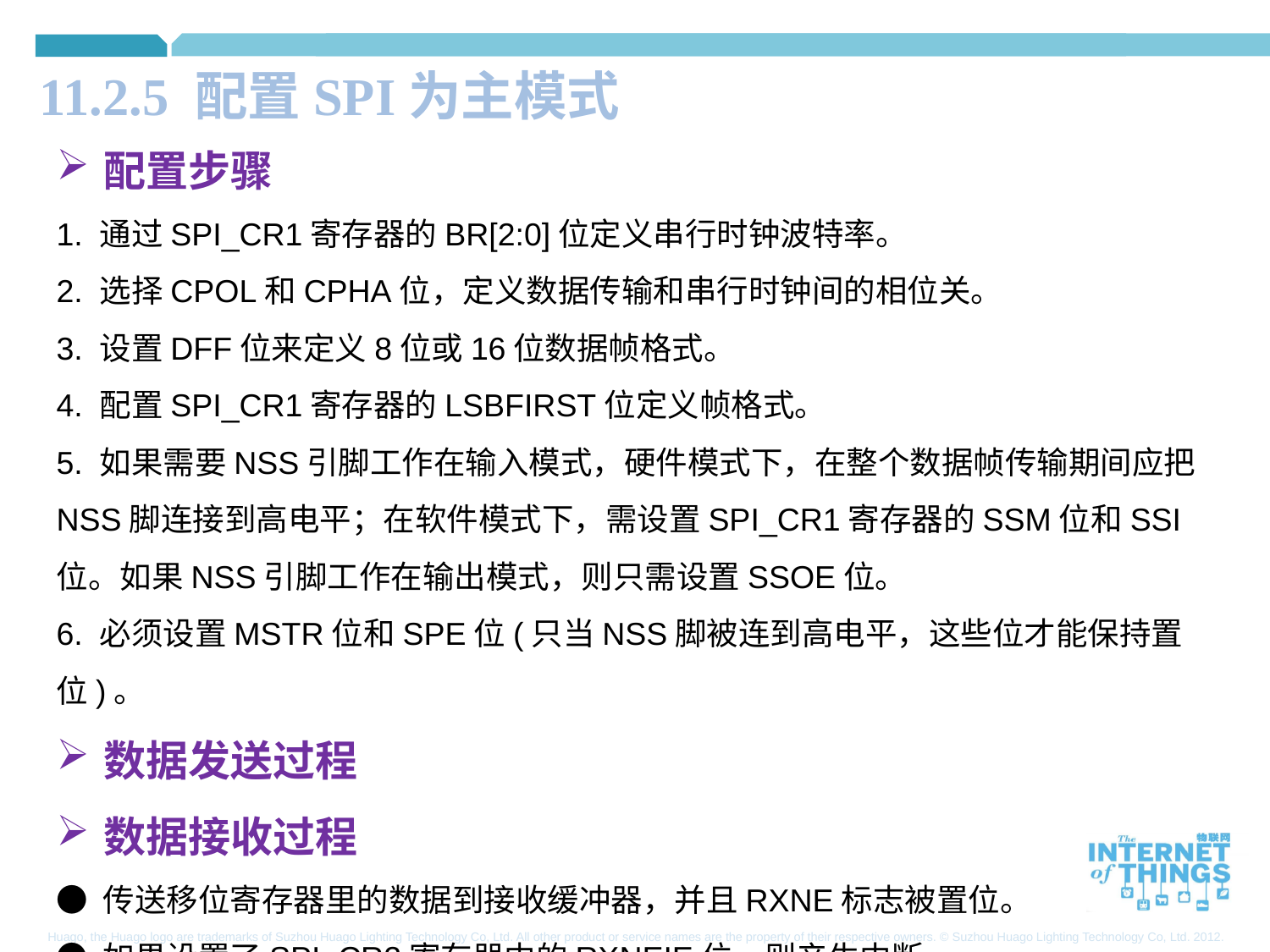

11.2.5 配置SPI为主模式
配置步骤
1. 通过SPI_CR1寄存器的BR[2:0]位定义串行时钟波特率。
2. 选择CPOL和CPHA位，定义数据传输和串行时钟间的相位关。
3. 设置DFF位来定义8位或16位数据帧格式。
4. 配置SPI_CR1寄存器的LSBFIRST位定义帧格式。
5. 如果需要NSS引脚工作在输入模式，硬件模式下，在整个数据帧传输期间应把NSS脚连接到高电平；在软件模式下，需设置SPI_CR1寄存器的SSM位和SSI位。如果NSS引脚工作在输出模式，则只需设置SSOE位。
6. 必须设置MSTR位和SPE位(只当NSS脚被连到高电平，这些位才能保持置位)。
数据发送过程
数据接收过程
● 传送移位寄存器里的数据到接收缓冲器，并且RXNE标志被置位。
● 如果设置了SPI_CR2寄存器中的RXNEIE位，则产生中断